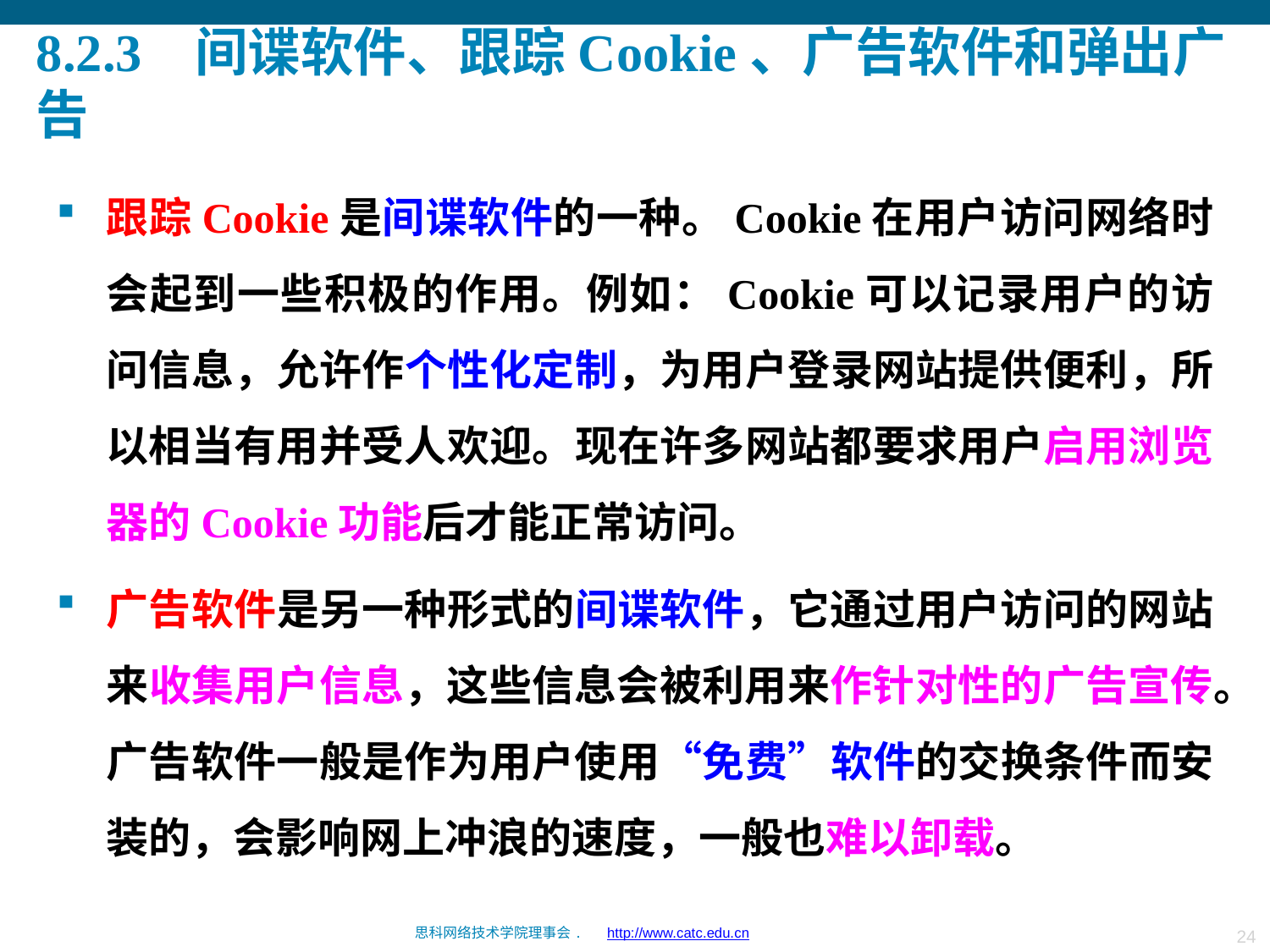

# 8.2.3   间谍软件、跟踪Cookie、广告软件和弹出广告
跟踪Cookie是间谍软件的一种。Cookie在用户访问网络时会起到一些积极的作用。例如：Cookie可以记录用户的访问信息，允许作个性化定制，为用户登录网站提供便利，所以相当有用并受人欢迎。现在许多网站都要求用户启用浏览器的Cookie功能后才能正常访问。
广告软件是另一种形式的间谍软件，它通过用户访问的网站来收集用户信息，这些信息会被利用来作针对性的广告宣传。广告软件一般是作为用户使用“免费”软件的交换条件而安装的，会影响网上冲浪的速度，一般也难以卸载。